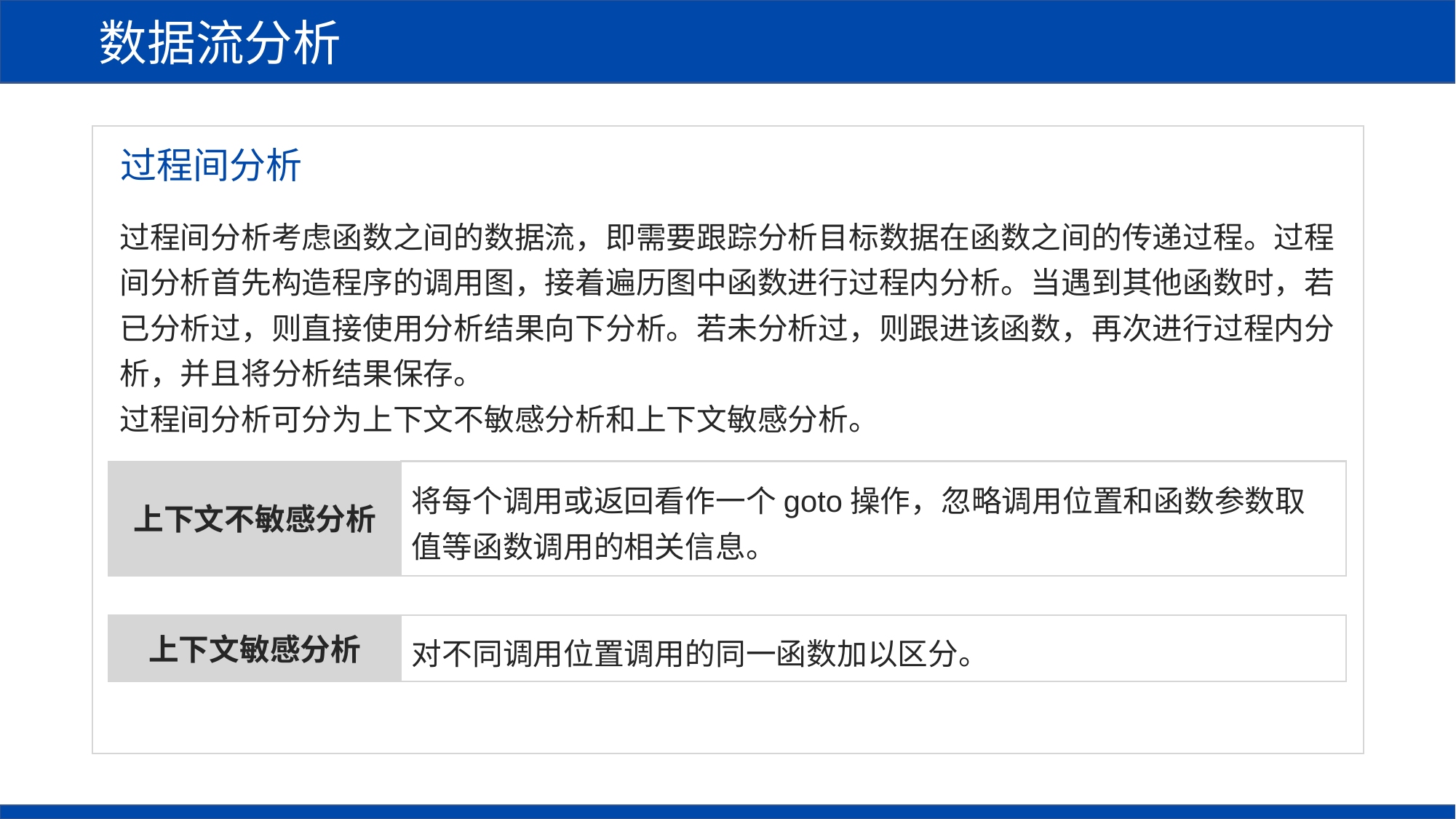

数据流分析

过程间分析
过程间分析考虑函数之间的数据流，即需要跟踪分析目标数据在函数之间的传递过程。过程间分析首先构造程序的调用图，接着遍历图中函数进行过程内分析。当遇到其他函数时，若已分析过，则直接使用分析结果向下分析。若未分析过，则跟进该函数，再次进行过程内分析，并且将分析结果保存。
过程间分析可分为上下文不敏感分析和上下文敏感分析。
将每个调用或返回看作一个goto操作，忽略调用位置和函数参数取值等函数调用的相关信息。
上下文不敏感分析
对不同调用位置调用的同一函数加以区分。
上下文敏感分析